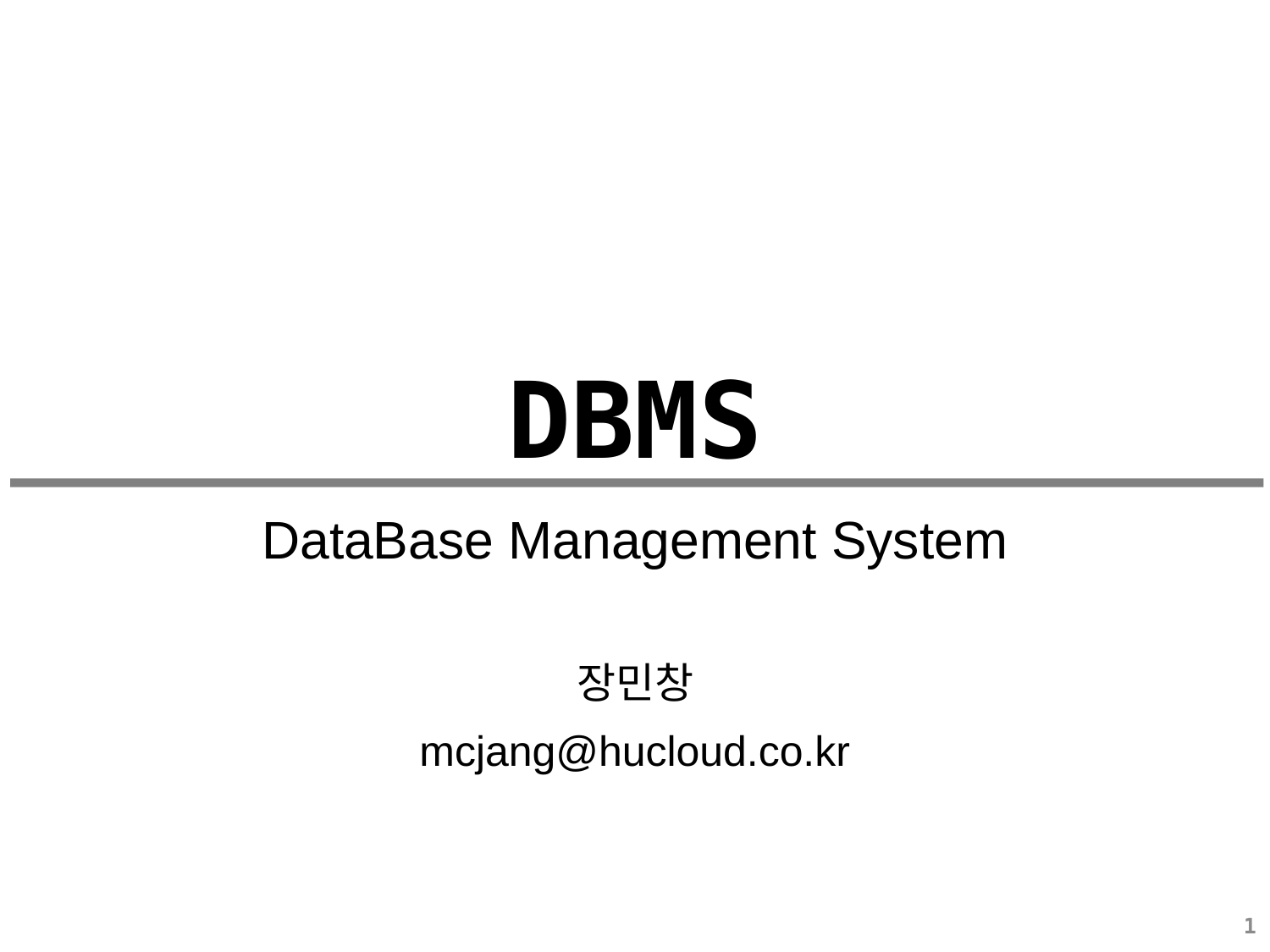

# DBMS

DataBase Management System

장민창
mcjang@hucloud.co.kr
1